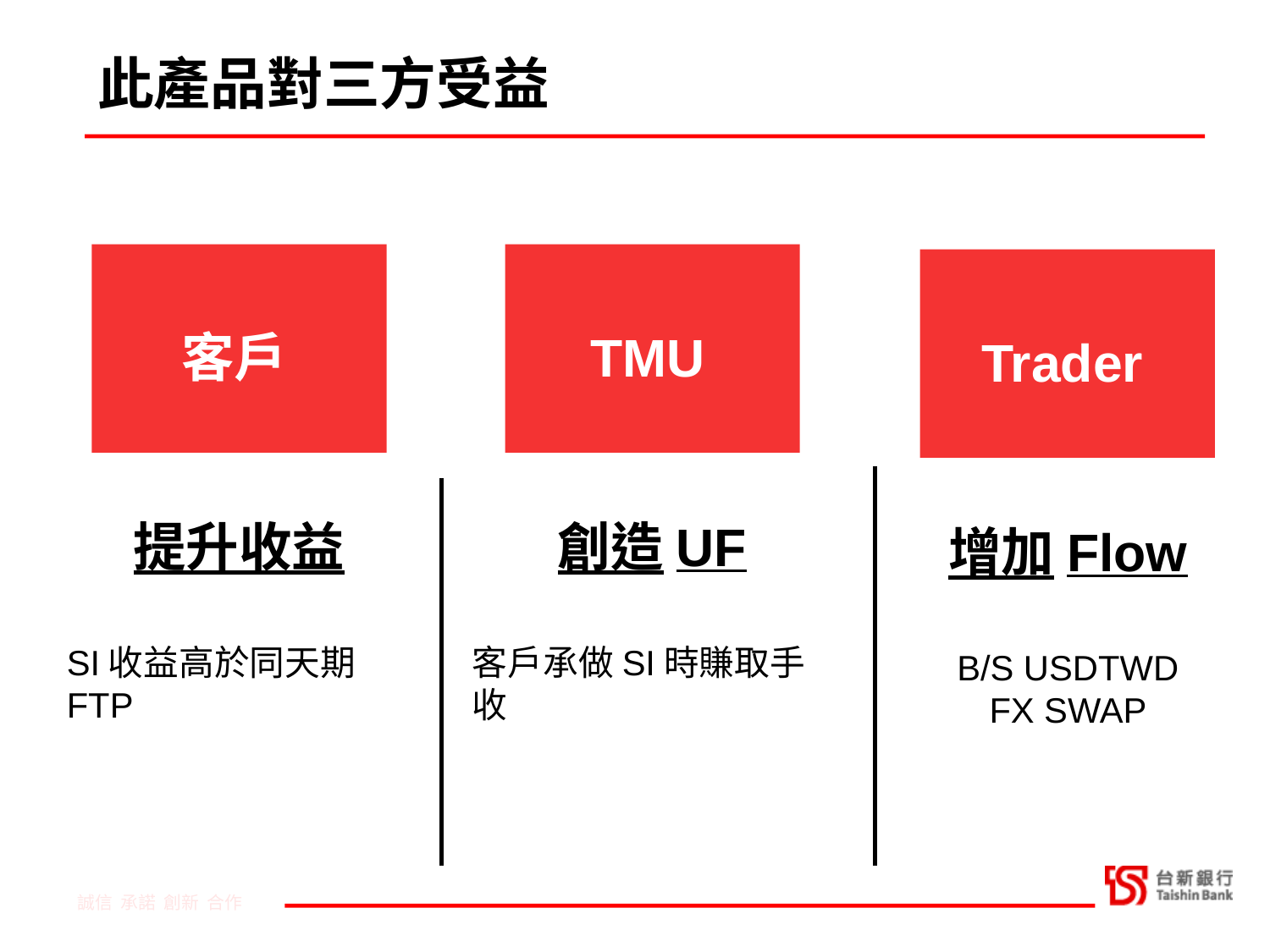

# 此產品對三方受益

客戶

TMU

Trader

提升收益

SI收益高於同天期FTP

創造UF

客戶承做SI時賺取手收

增加Flow

B/S USDTWD
FX SWAP
38